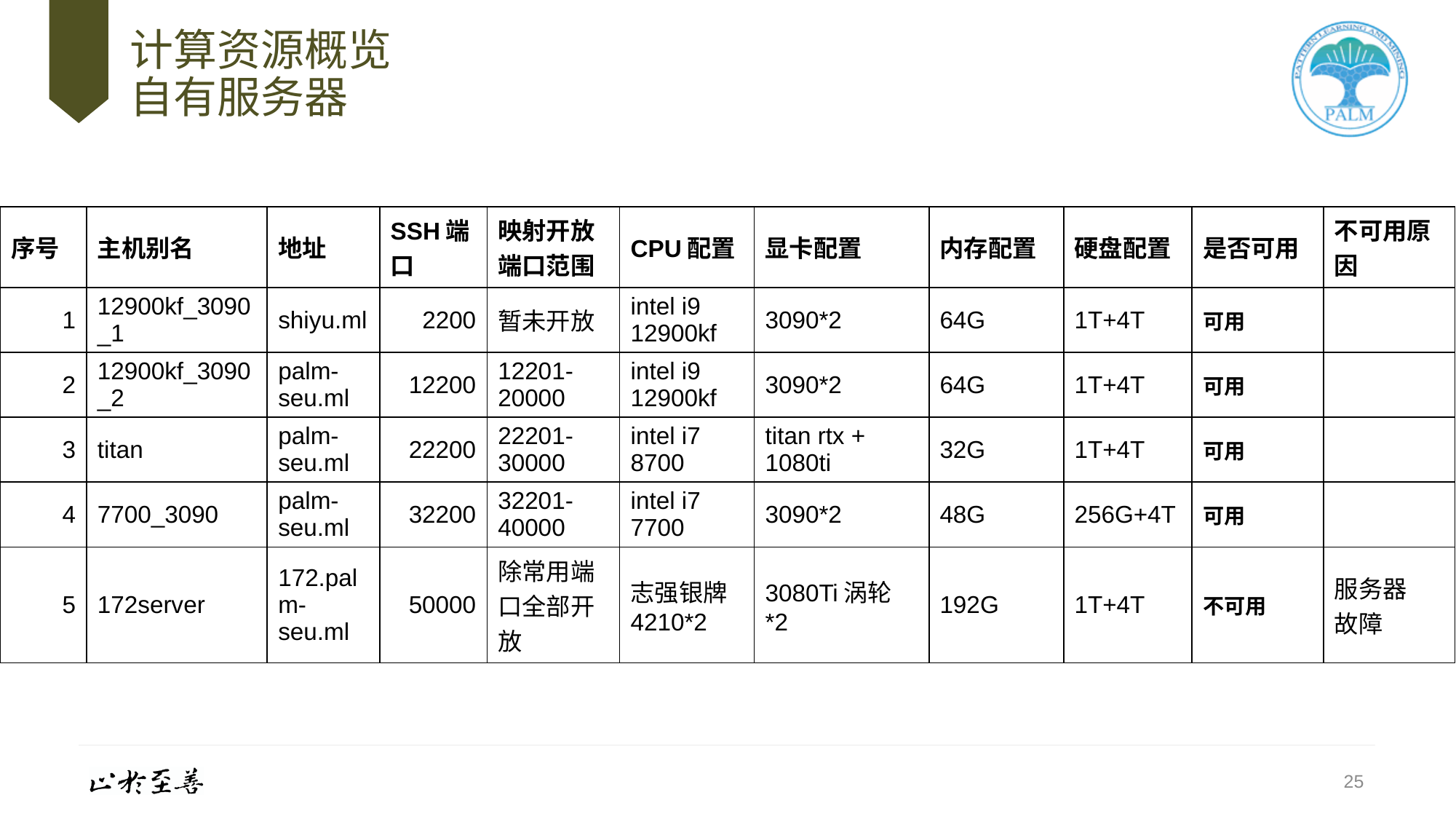

# 计算资源概览 自有服务器
| 序号 | 主机别名 | 地址 | SSH端口 | 映射开放端口范围 | CPU配置 | 显卡配置 | 内存配置 | 硬盘配置 | 是否可用 | 不可用原因 |
| --- | --- | --- | --- | --- | --- | --- | --- | --- | --- | --- |
| 1 | 12900kf\_3090\_1 | shiyu.ml | 2200 | 暂未开放 | intel i9 12900kf | 3090\*2 | 64G | 1T+4T | 可用 |  |
| 2 | 12900kf\_3090\_2 | palm-seu.ml | 12200 | 12201-20000 | intel i9 12900kf | 3090\*2 | 64G | 1T+4T | 可用 |  |
| 3 | titan | palm-seu.ml | 22200 | 22201-30000 | intel i7 8700 | titan rtx + 1080ti | 32G | 1T+4T | 可用 |  |
| 4 | 7700\_3090 | palm-seu.ml | 32200 | 32201-40000 | intel i7 7700 | 3090\*2 | 48G | 256G+4T | 可用 |  |
| 5 | 172server | 172.palm-seu.ml | 50000 | 除常用端口全部开放 | 志强银牌4210\*2 | 3080Ti涡轮\*2 | 192G | 1T+4T | 不可用 | 服务器 故障 |
25